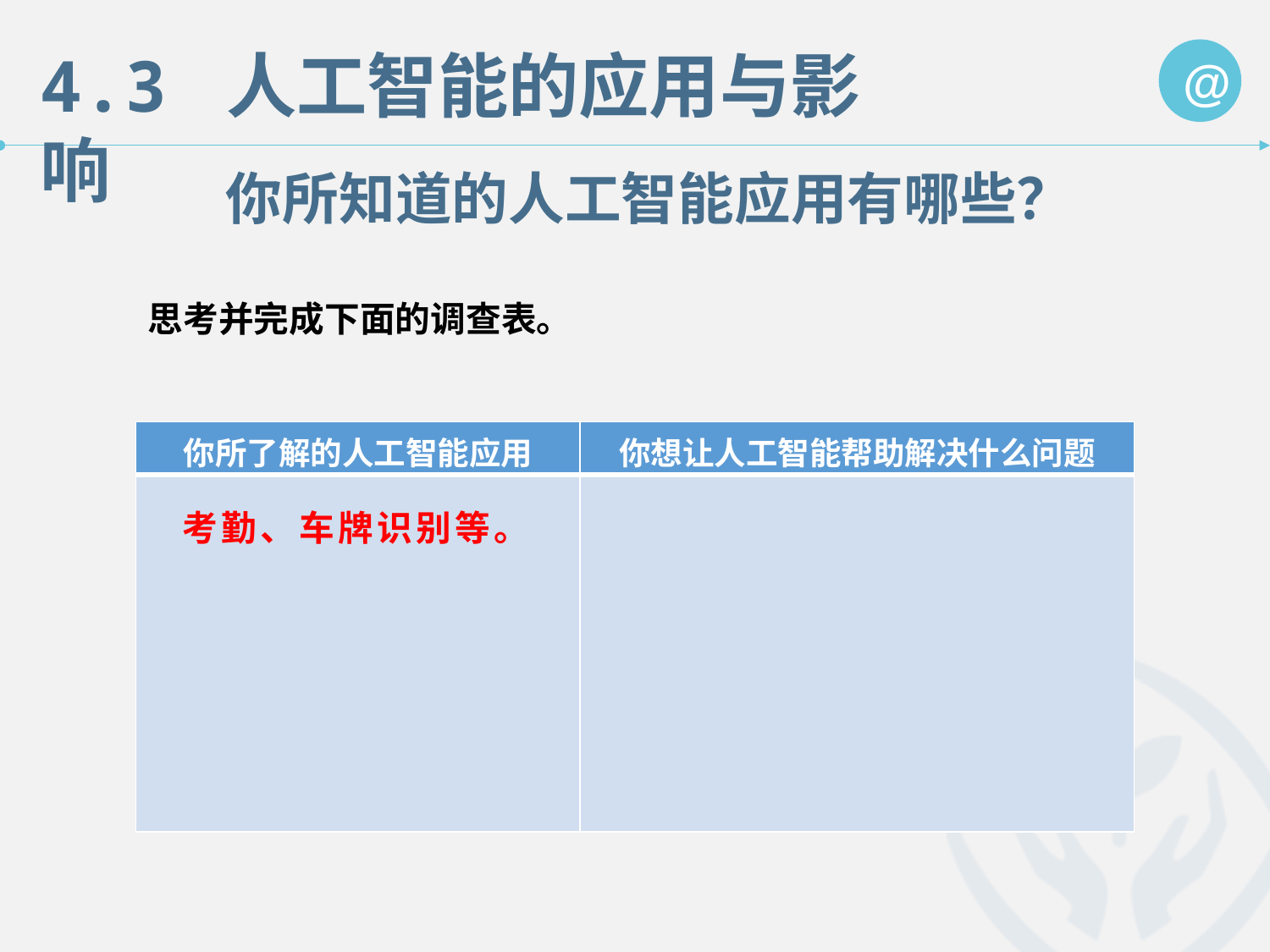

4.3 人工智能的应用与影响
@
你所知道的人工智能应用有哪些？
        思考并完成下面的调查表。
| 你所了解的人工智能应用 | 你想让人工智能帮助解决什么问题 |
| --- | --- |
|  |  |
考勤、车牌识别等。